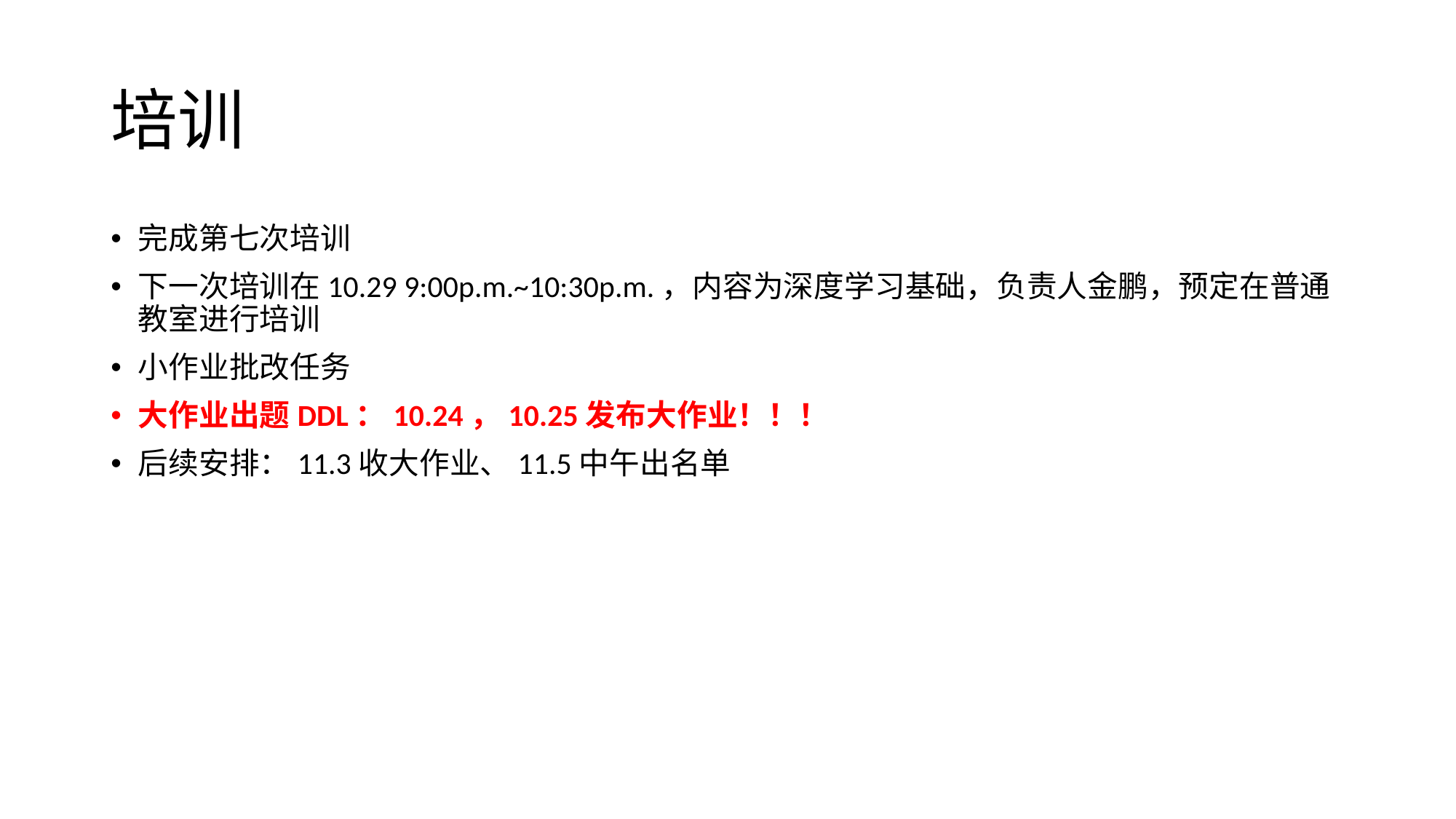

# 培训
完成第七次培训
下一次培训在10.29 9:00p.m.~10:30p.m.，内容为深度学习基础，负责人金鹏，预定在普通教室进行培训
小作业批改任务
大作业出题DDL：10.24，10.25发布大作业！！！
后续安排：11.3收大作业、11.5中午出名单